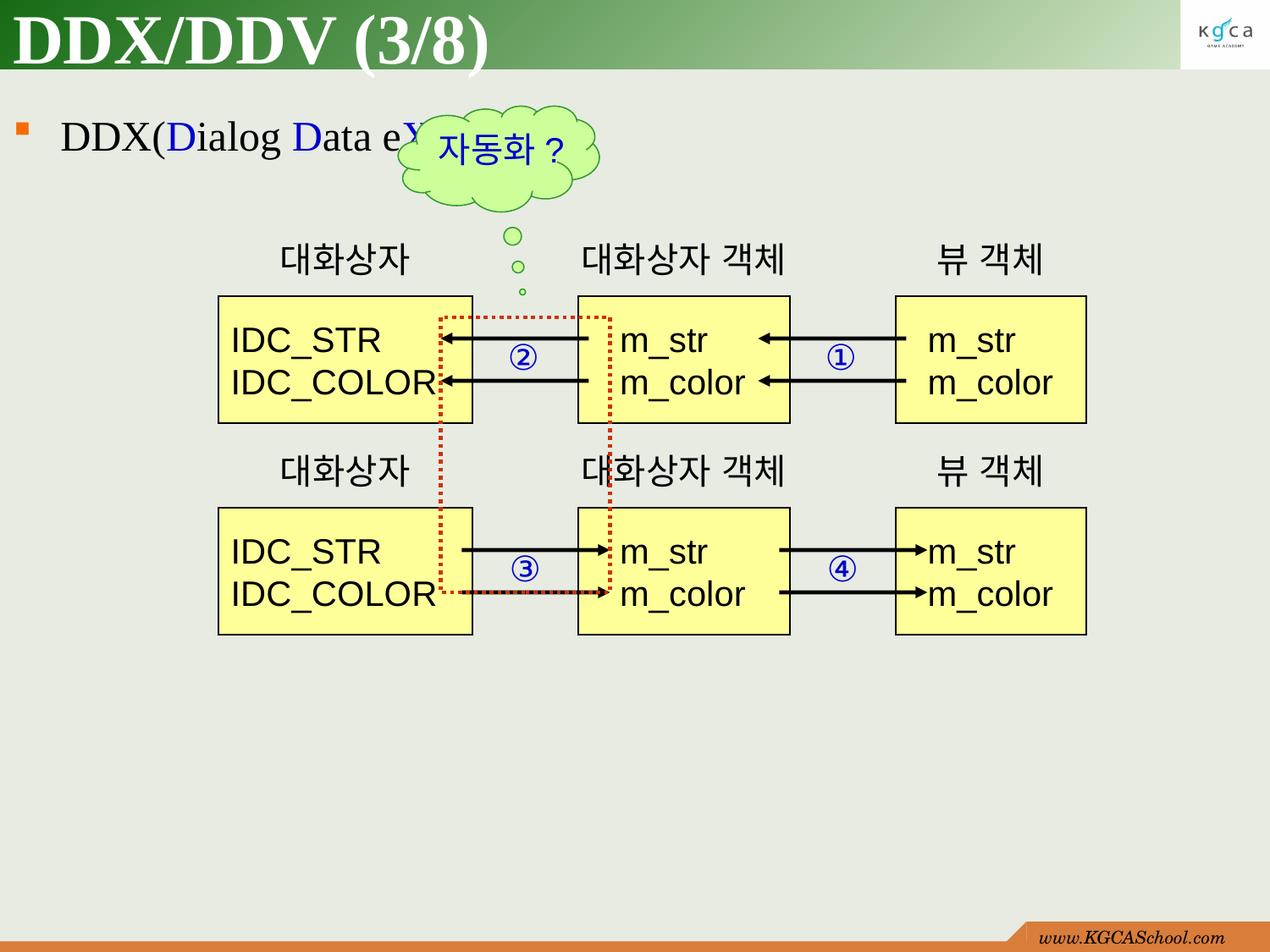

# DDX/DDV (3/8)
DDX(Dialog Data eXchange)
자동화?
대화상자
대화상자 객체
뷰 객체
IDC_STR
IDC_COLOR
   m_str
   m_color
  m_str
  m_color

②
①

대화상자
대화상자 객체
뷰 객체
IDC_STR
IDC_COLOR
   m_str
   m_color
  m_str
  m_color
③
④

79